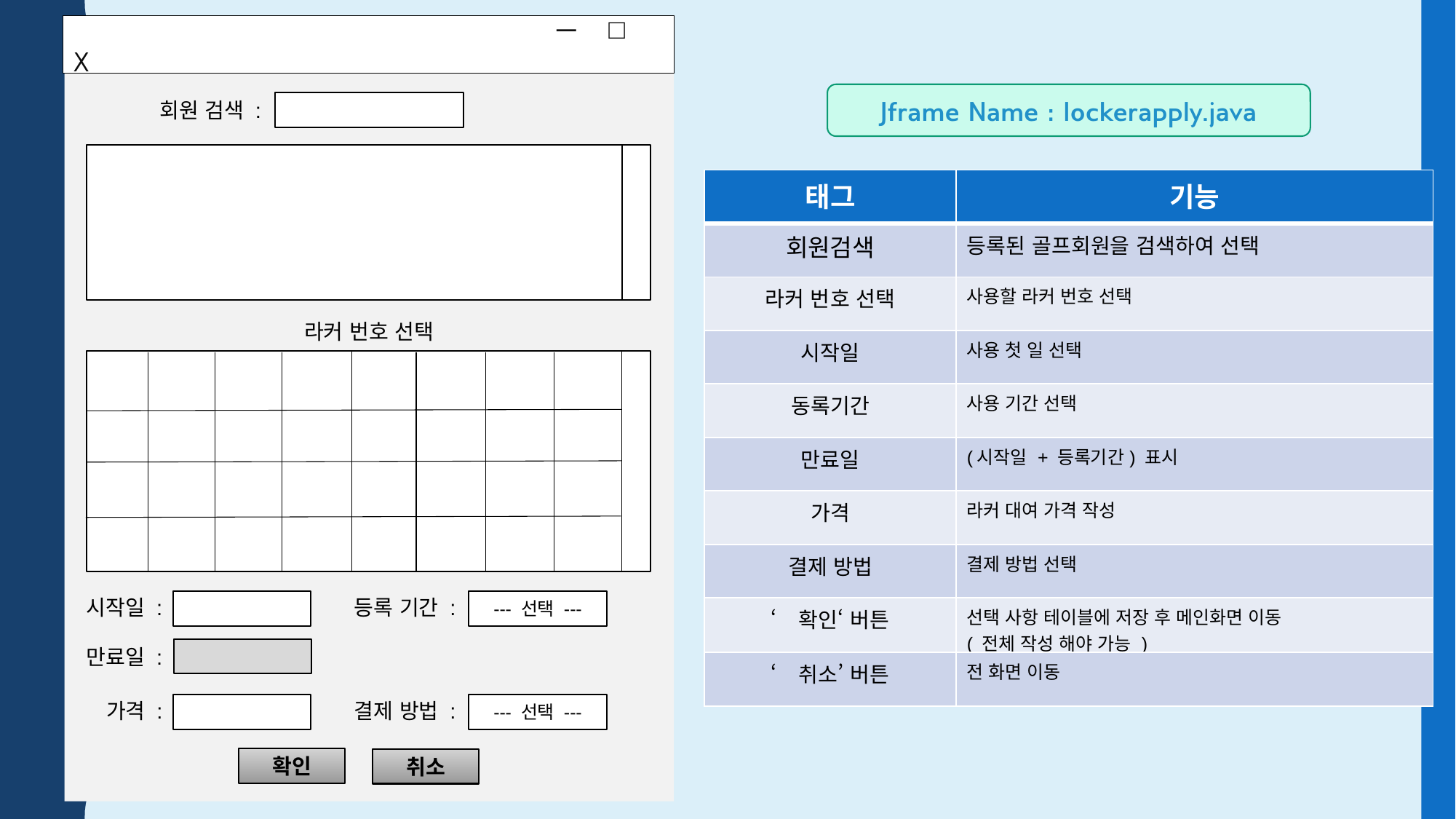

─    □   X

회원 검색 :

라커 번호 선택

시작일 :
등록 기간 :

--- 선택 ---
만료일 :

결제 방법 :
가격 :

--- 선택 ---
확인
취소
Jframe Name : lockerapply.java
| 태그 | 기능 |
| --- | --- |
| 회원검색 | 등록된 골프회원을 검색하여 선택 |
| 라커 번호 선택 | 사용할 라커 번호 선택 |
| 시작일 | 사용 첫 일 선택 |
| 동록기간 | 사용 기간 선택 |
| 만료일 | (시작일 + 등록기간) 표시 |
| 가격 | 라커 대여 가격 작성 |
| 결제 방법 | 결제 방법 선택 |
| ‘확인‘ 버튼 | 선택 사항 테이블에 저장 후 메인화면 이동 ( 전체 작성 해야 가능 ) |
| ‘취소’ 버튼 | 전 화면 이동 |